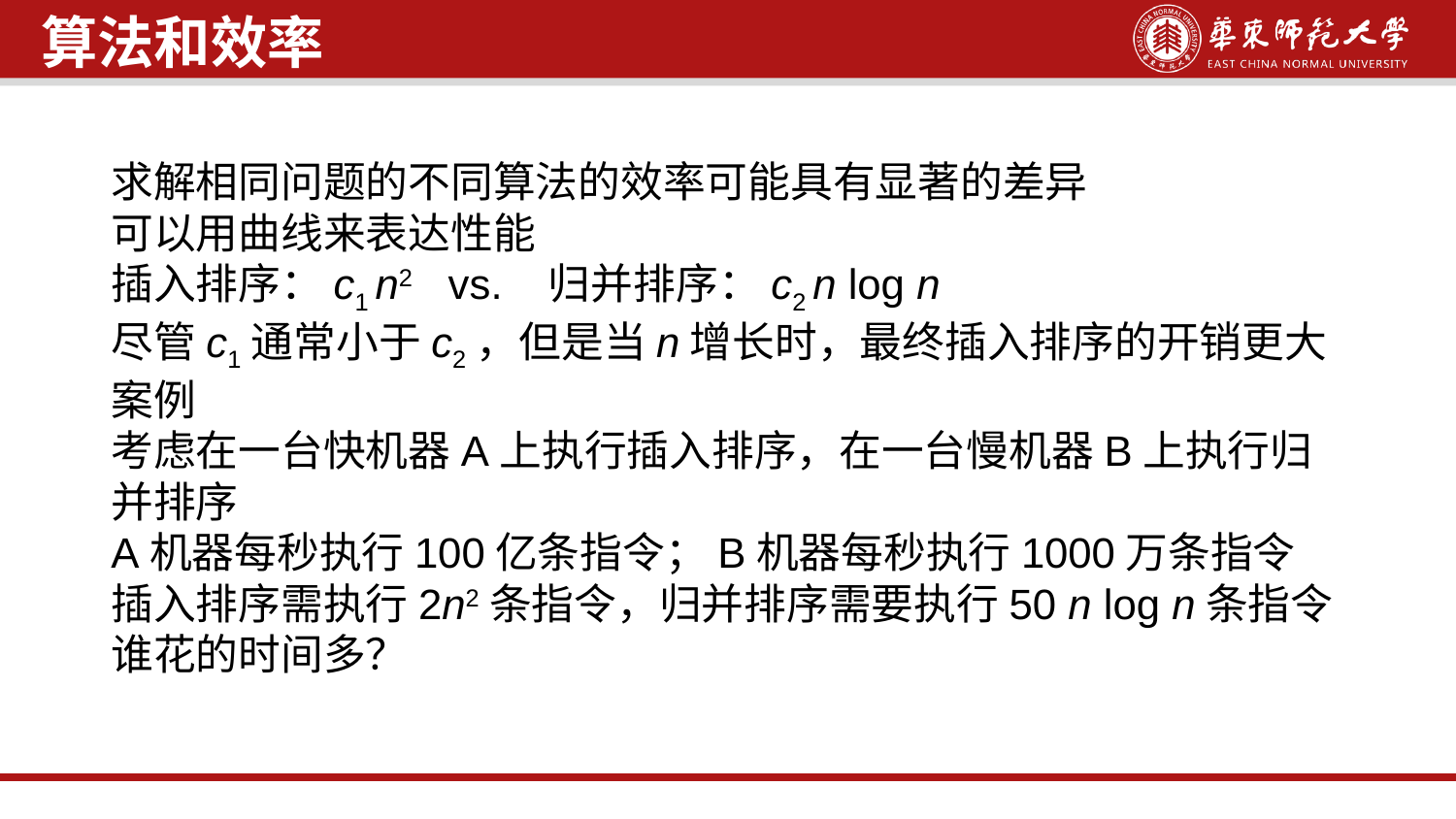

算法和效率
求解相同问题的不同算法的效率可能具有显著的差异
可以用曲线来表达性能
插入排序：c1 n2   vs.   归并排序：c2 n log n
尽管c1通常小于c2，但是当n增长时，最终插入排序的开销更大
案例
考虑在一台快机器A上执行插入排序，在一台慢机器B上执行归并排序
A机器每秒执行100亿条指令；B机器每秒执行1000万条指令
插入排序需执行2n2条指令，归并排序需要执行50 n log n条指令
谁花的时间多？